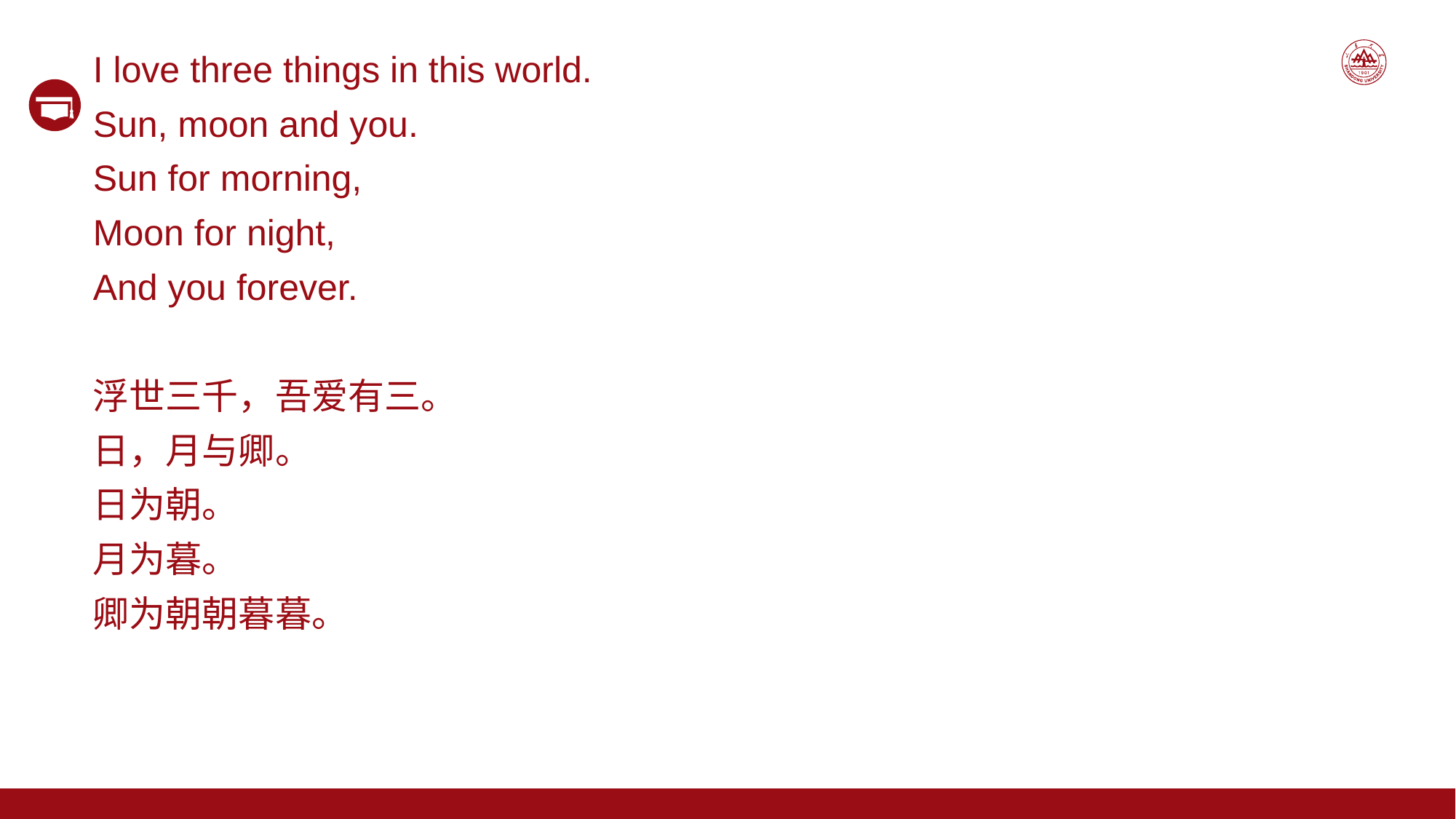

I love three things in this world.
Sun, moon and you.
Sun for morning,
Moon for night,
And you forever.

浮世三千，吾爱有三。
日，月与卿。
日为朝。
月为暮。
卿为朝朝暮暮。